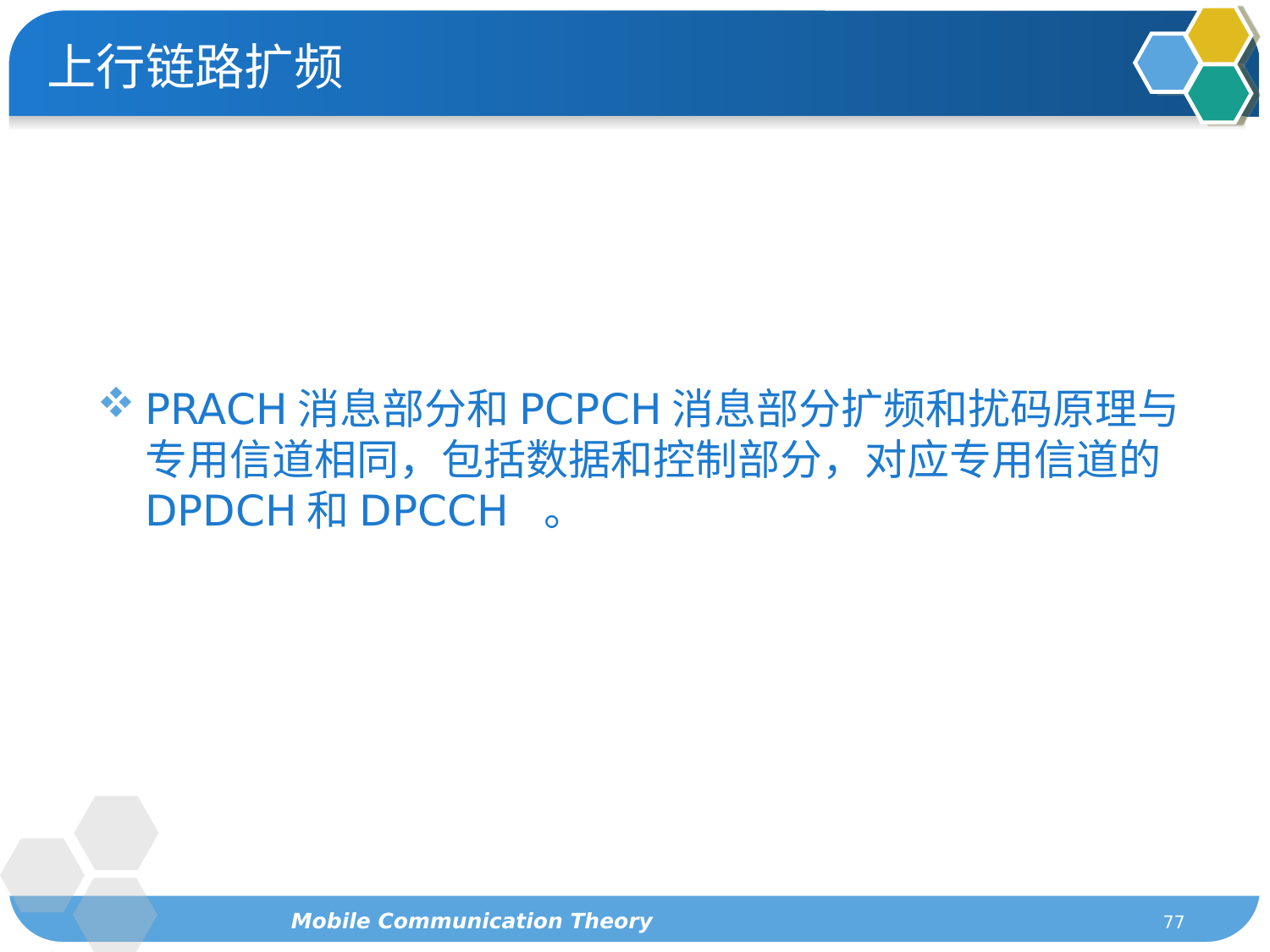

上行链路扩频
PRACH消息部分和PCPCH消息部分扩频和扰码原理与专用信道相同，包括数据和控制部分，对应专用信道的DPDCH和DPCCH 。
Mobile Communication Theory